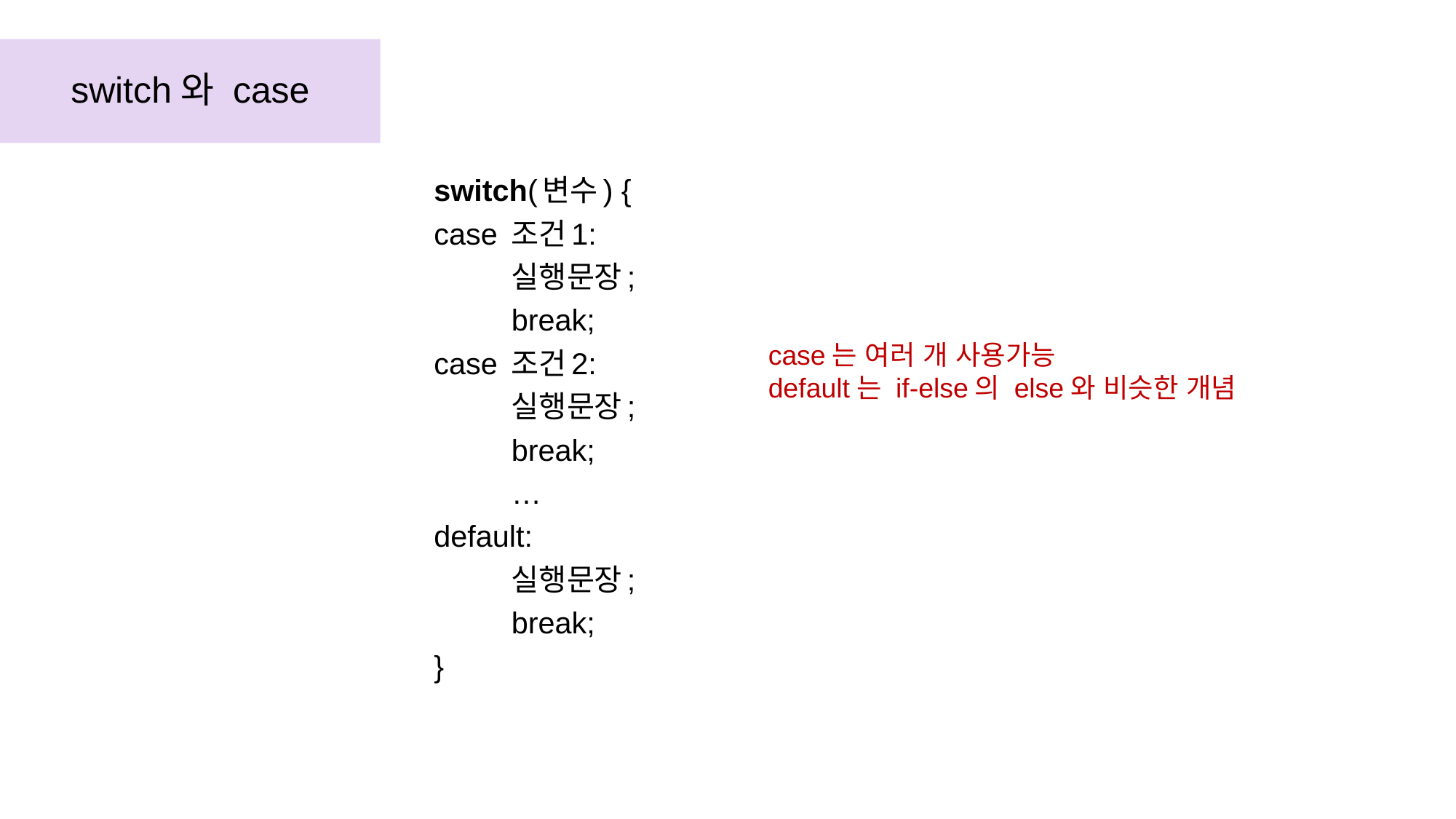

switch와 case
switch(변수) {
case 조건1:
	실행문장;
	break;
case 조건2:
	실행문장;
	break;
	…
default:
	실행문장;
	break;
}
case는 여러 개 사용가능
default는 if-else의 else와 비슷한 개념